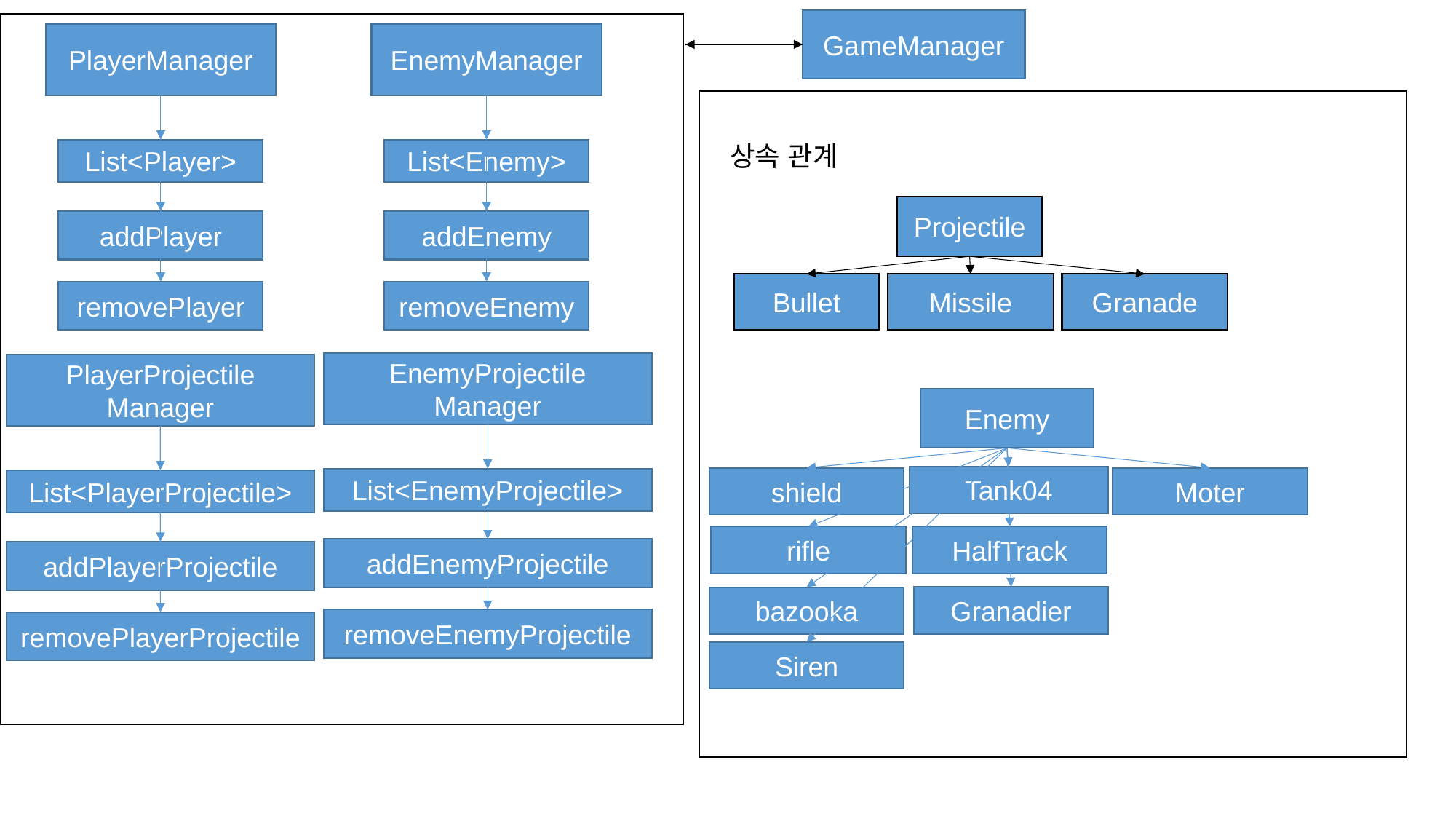

GameManager

PlayerManager
EnemyManager

상속 관계
List<Player>
List<Enemy>
Projectile
addPlayer
addEnemy
Bullet
Missile
Granade
removePlayer
removeEnemy
EnemyProjectile
Manager
PlayerProjectile
Manager
Enemy
Tank04
shield
Moter
List<EnemyProjectile>
List<PlayerProjectile>
rifle
HalfTrack
addEnemyProjectile
addPlayerProjectile
Granadier
bazooka
removeEnemyProjectile
removePlayerProjectile
Siren